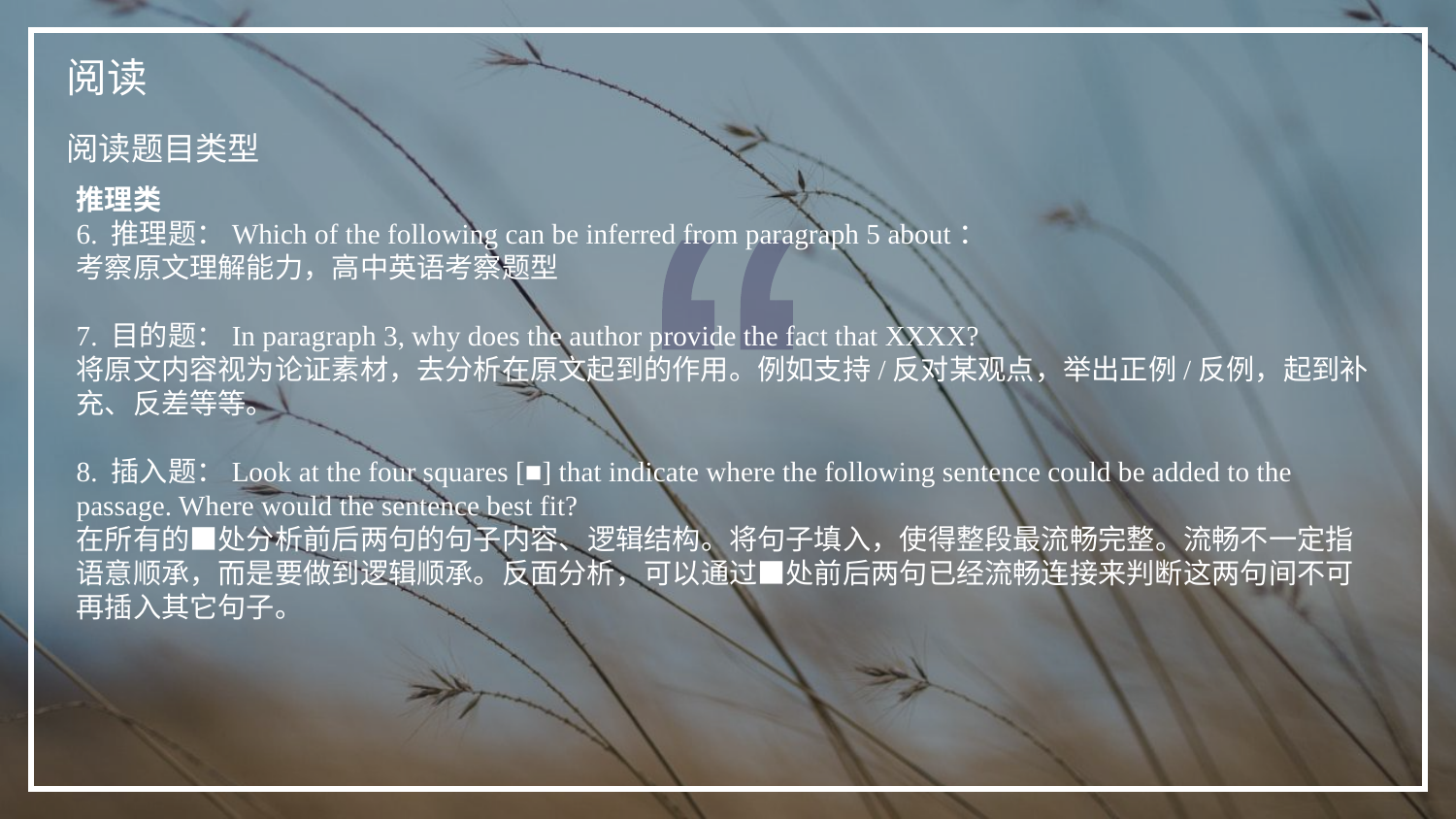

阅读
阅读题目类型
推理类
6. 推理题：Which of the following can be inferred from paragraph 5 about：
考察原文理解能力，高中英语考察题型

7. 目的题：In paragraph 3, why does the author provide the fact that XXXX?
将原文内容视为论证素材，去分析在原文起到的作用。例如支持/反对某观点，举出正例/反例，起到补充、反差等等。

8. 插入题：Look at the four squares [■] that indicate where the following sentence could be added to the passage. Where would the sentence best fit?
在所有的■处分析前后两句的句子内容、逻辑结构。将句子填入，使得整段最流畅完整。流畅不一定指语意顺承，而是要做到逻辑顺承。反面分析，可以通过■处前后两句已经流畅连接来判断这两句间不可再插入其它句子。